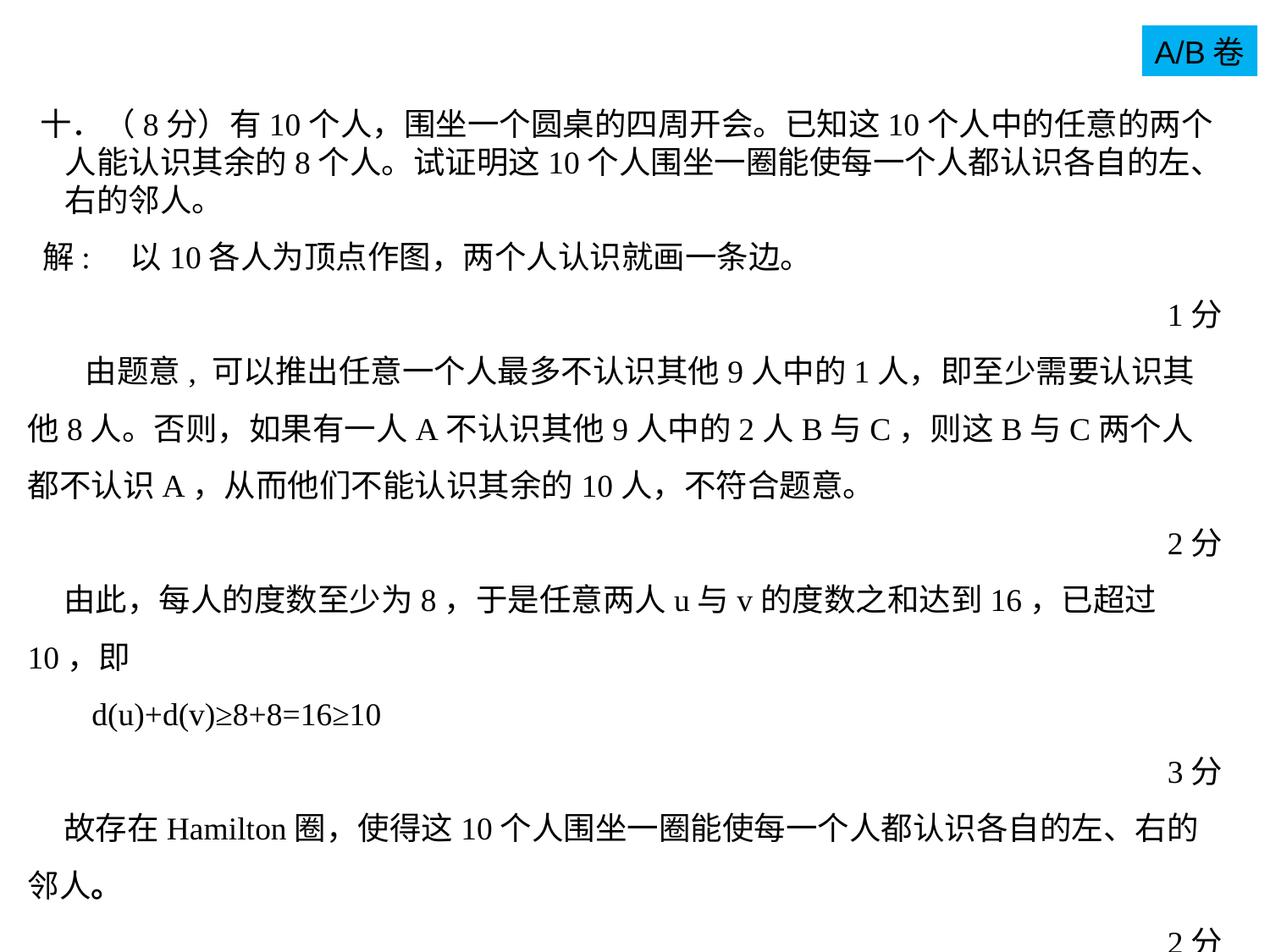

A/B卷
十．（8分）有10个人，围坐一个圆桌的四周开会。已知这10个人中的任意的两个人能认识其余的8个人。试证明这10个人围坐一圈能使每一个人都认识各自的左、右的邻人。
 解:    以10各人为顶点作图，两个人认识就画一条边。
1分
       由题意, 可以推出任意一个人最多不认识其他9人中的1人，即至少需要认识其他8人。否则，如果有一人A不认识其他9人中的2人B与C，则这B与C两个人都不认识A，从而他们不能认识其余的10人，不符合题意。
2分
    由此，每人的度数至少为8，于是任意两人u与v的度数之和达到16，已超过10，即
        d(u)+d(v)≥8+8=16≥10
3分
    故存在Hamilton圈，使得这10个人围坐一圈能使每一个人都认识各自的左、右的邻人。
2分